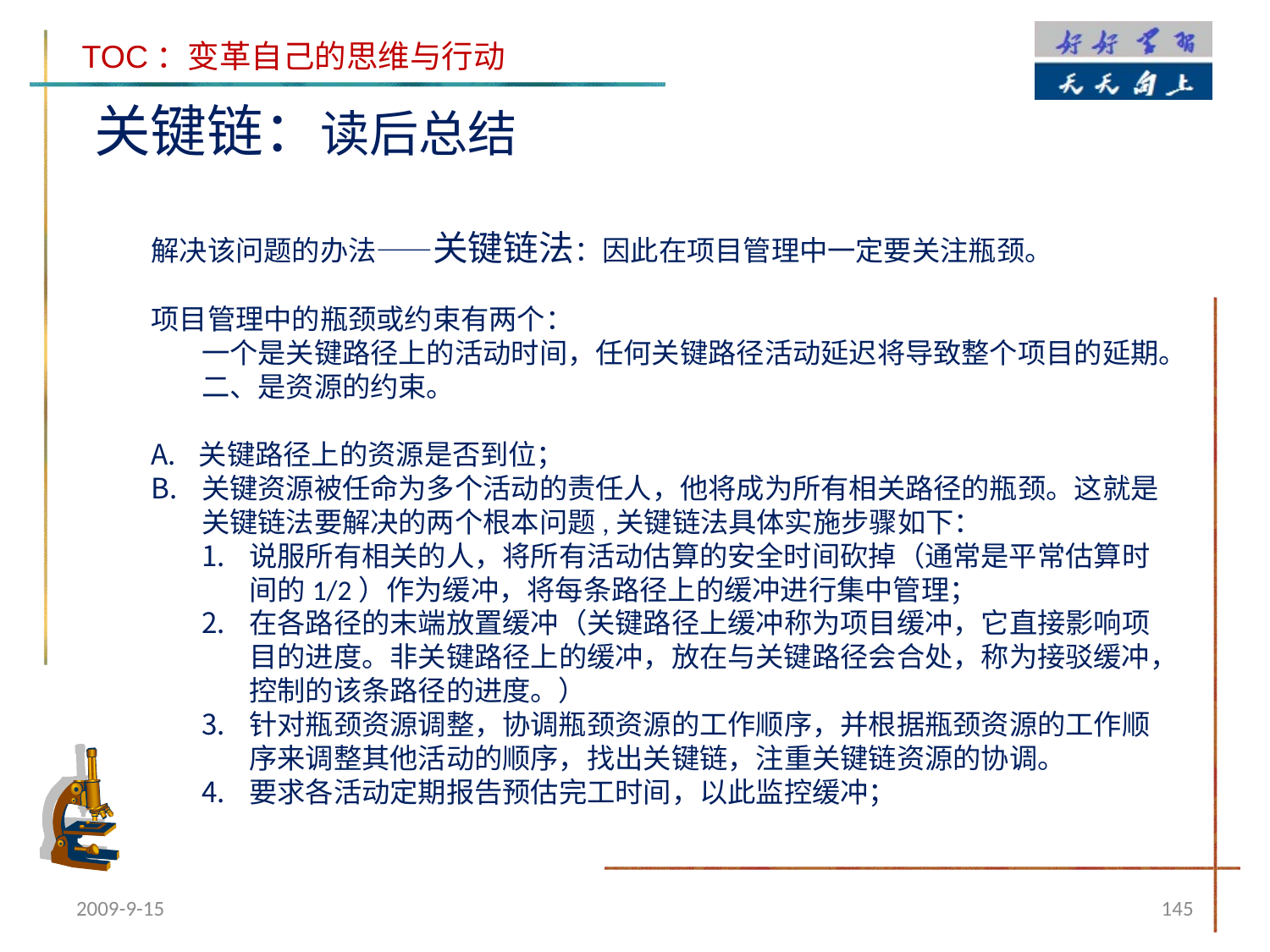

关键链：读后总结
解决该问题的办法——关键链法：因此在项目管理中一定要关注瓶颈。

项目管理中的瓶颈或约束有两个：
一个是关键路径上的活动时间，任何关键路径活动延迟将导致整个项目的延期。
二、是资源的约束。

关键路径上的资源是否到位；
关键资源被任命为多个活动的责任人，他将成为所有相关路径的瓶颈。这就是关键链法要解决的两个根本问题,关键链法具体实施步骤如下：
说服所有相关的人，将所有活动估算的安全时间砍掉（通常是平常估算时间的1/2）作为缓冲，将每条路径上的缓冲进行集中管理；
在各路径的末端放置缓冲（关键路径上缓冲称为项目缓冲，它直接影响项目的进度。非关键路径上的缓冲，放在与关键路径会合处，称为接驳缓冲，控制的该条路径的进度。）
针对瓶颈资源调整，协调瓶颈资源的工作顺序，并根据瓶颈资源的工作顺序来调整其他活动的顺序，找出关键链，注重关键链资源的协调。
要求各活动定期报告预估完工时间，以此监控缓冲；
2009-9-15
145